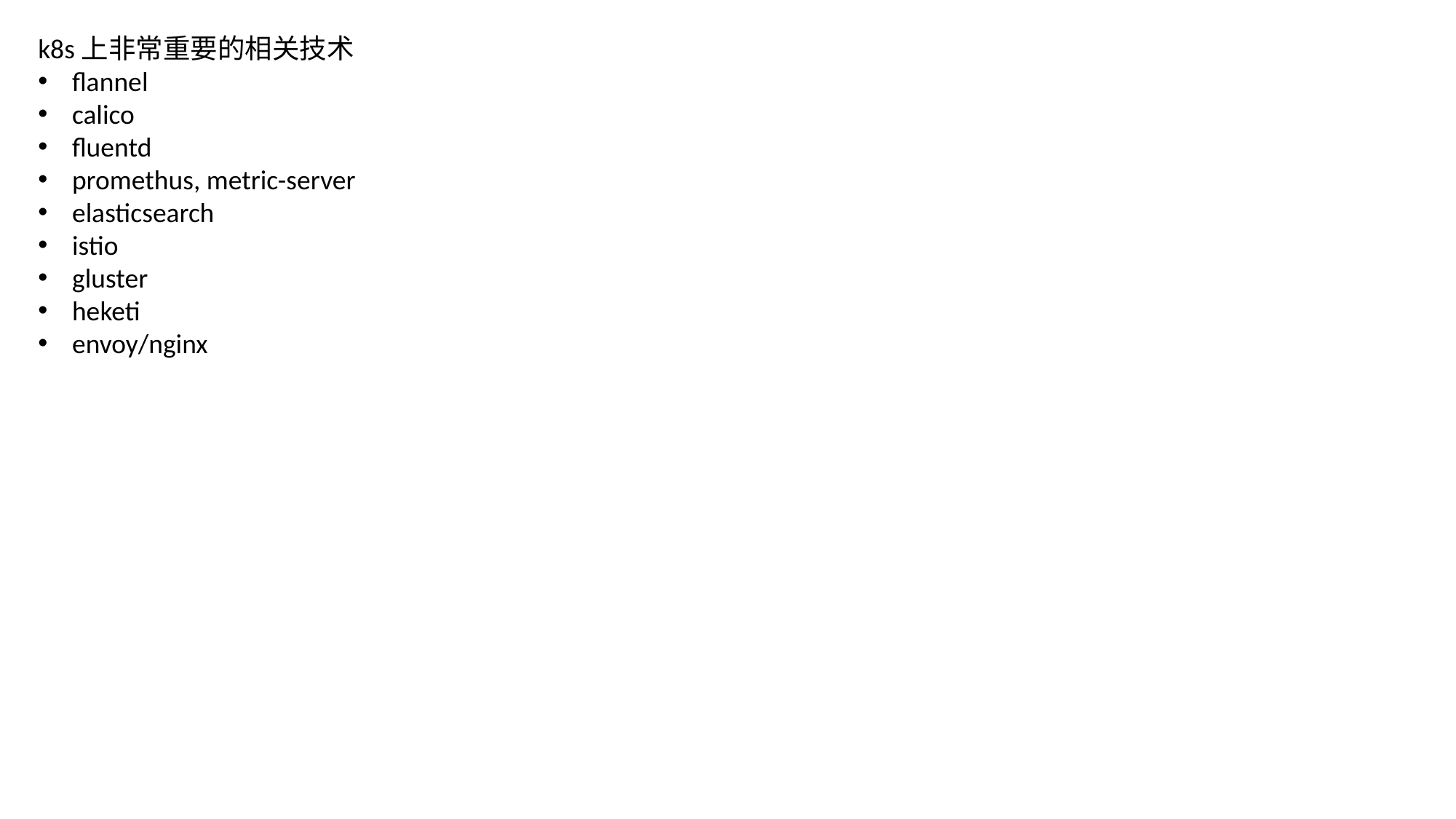

k8s上非常重要的相关技术
flannel
calico
fluentd
promethus, metric-server
elasticsearch
istio
gluster
heketi
envoy/nginx